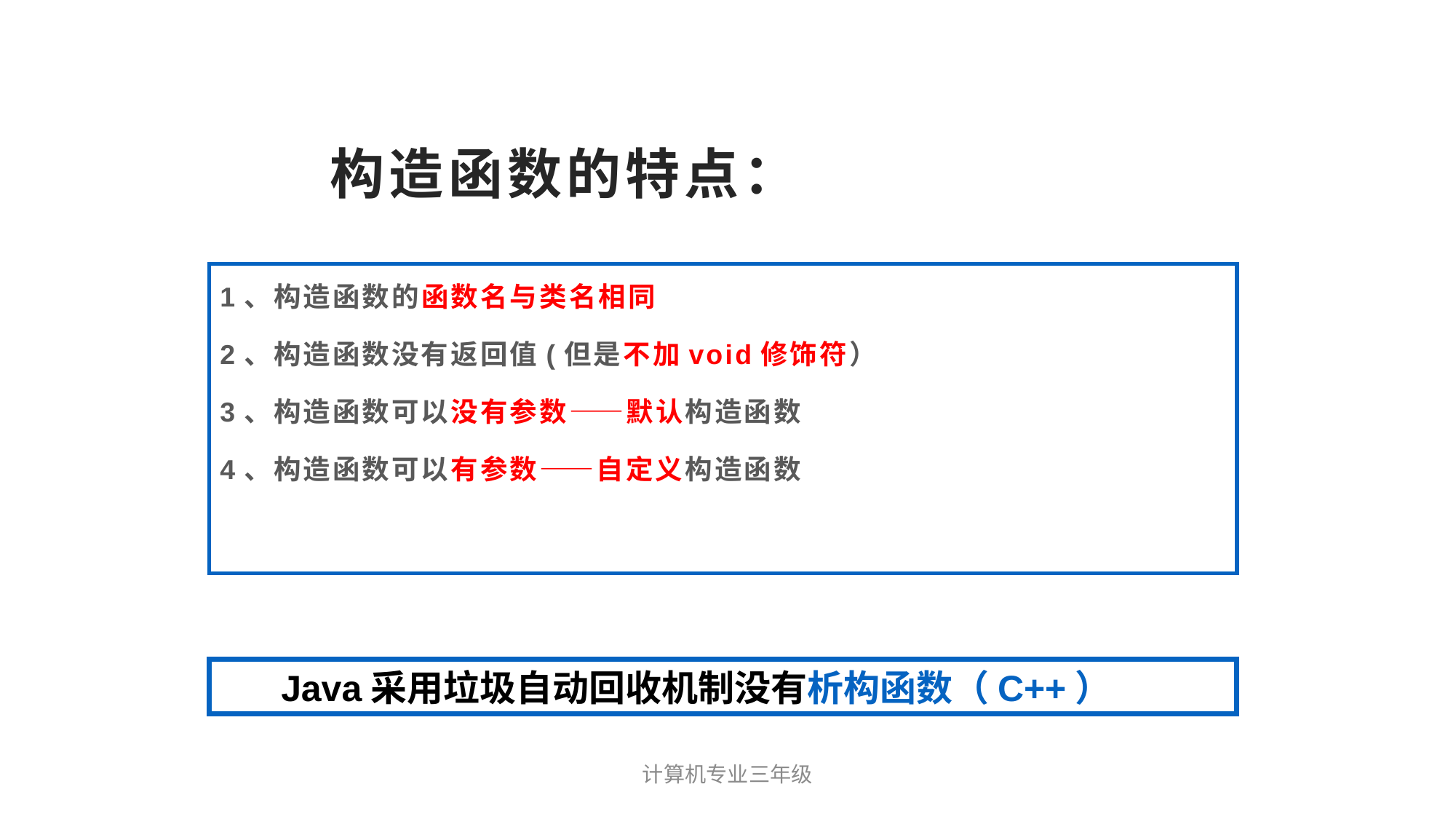

# 构造函数的特点：
1、构造函数的函数名与类名相同
2、构造函数没有返回值(但是不加void修饰符）
3、构造函数可以没有参数——默认构造函数
4、构造函数可以有参数——自定义构造函数
      Java采用垃圾自动回收机制没有析构函数（C++）
计算机专业三年级